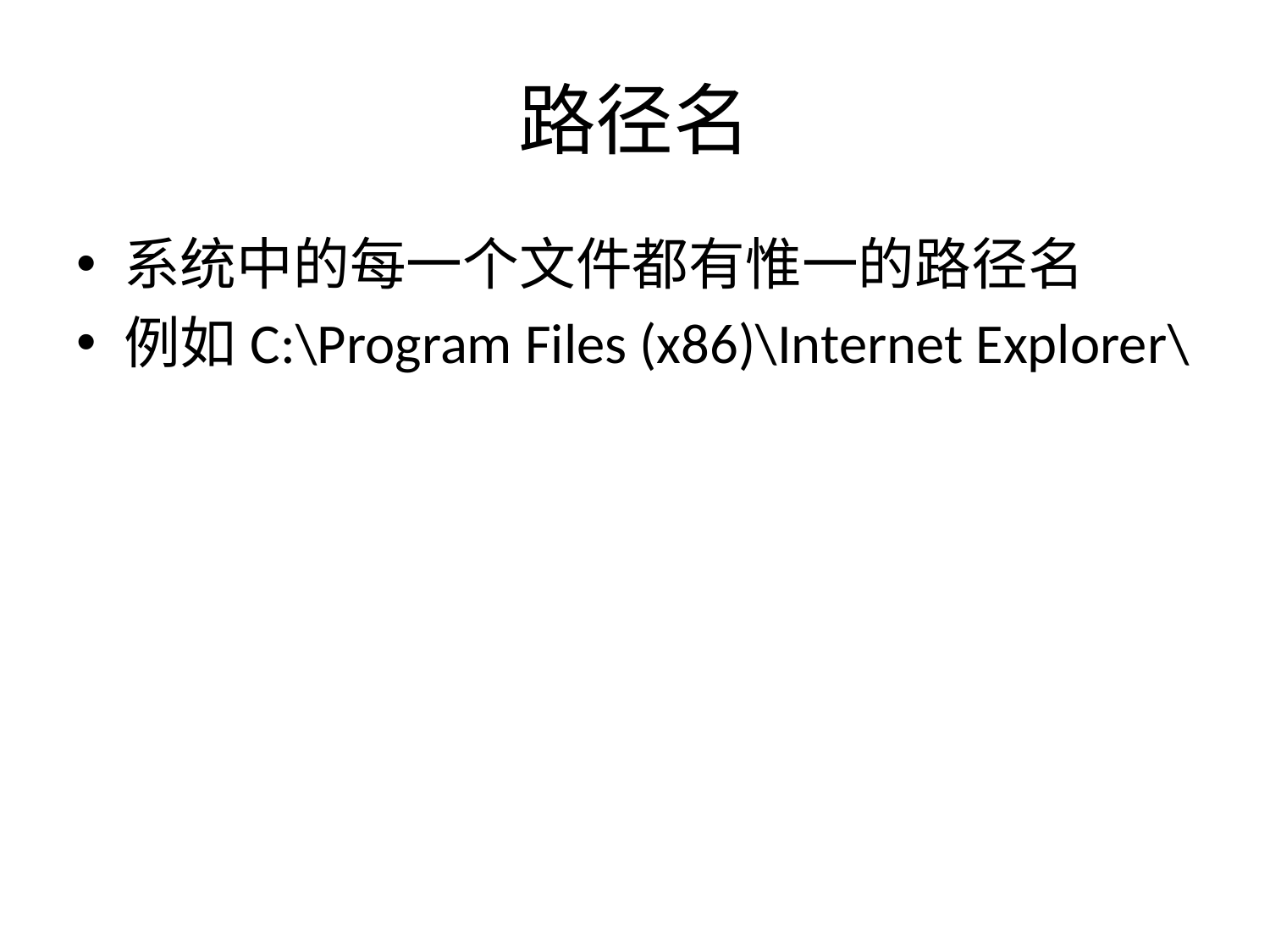

# 路径名
系统中的每一个文件都有惟一的路径名
例如C:\Program Files (x86)\Internet Explorer\